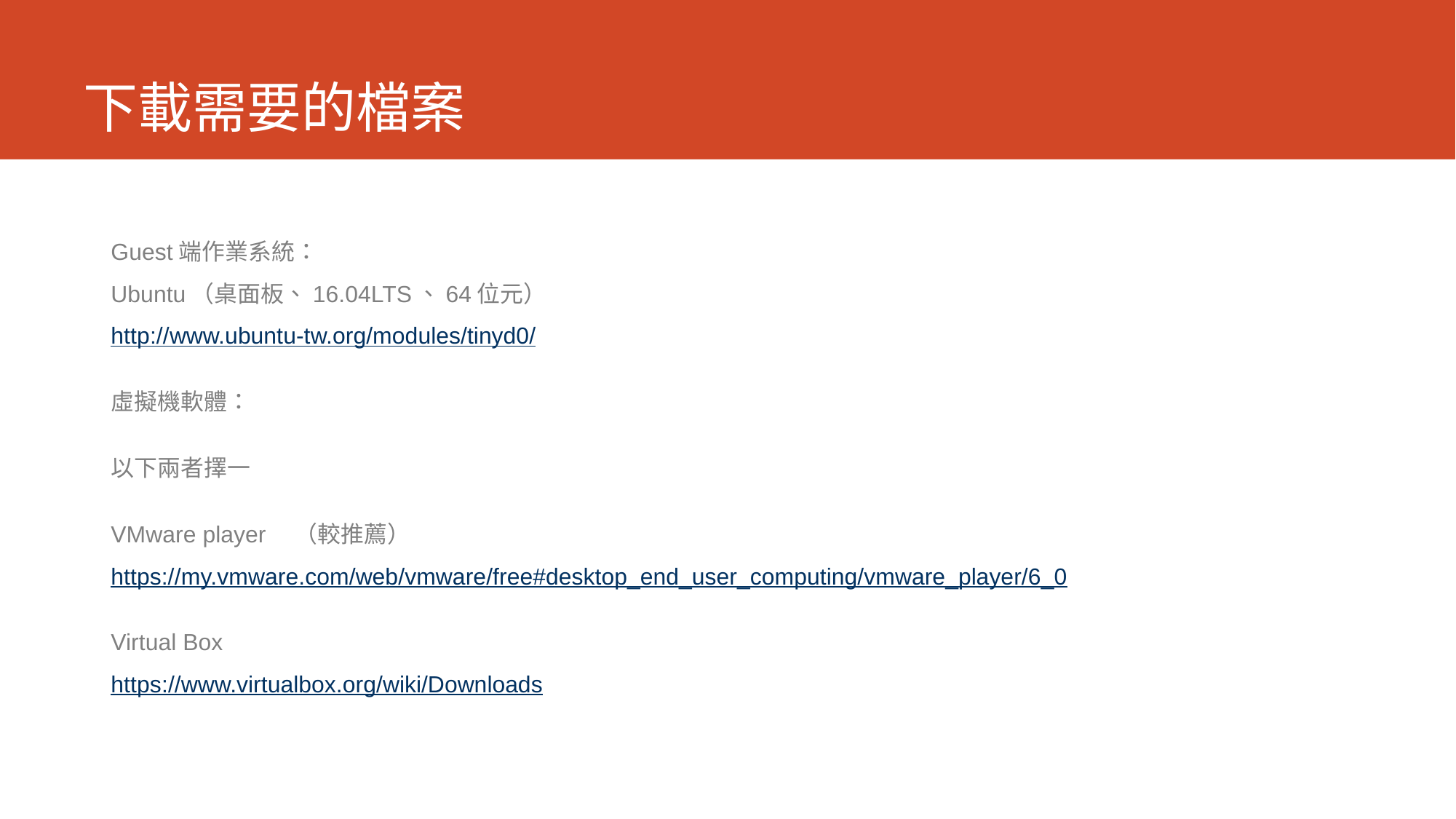

# 下載需要的檔案
Guest端作業系統：
Ubuntu（桌面板、16.04LTS、64位元）
http://www.ubuntu-tw.org/modules/tinyd0/
虛擬機軟體：
以下兩者擇一
VMware player　（較推薦）
https://my.vmware.com/web/vmware/free#desktop_end_user_computing/vmware_player/6_0
Virtual Box
https://www.virtualbox.org/wiki/Downloads